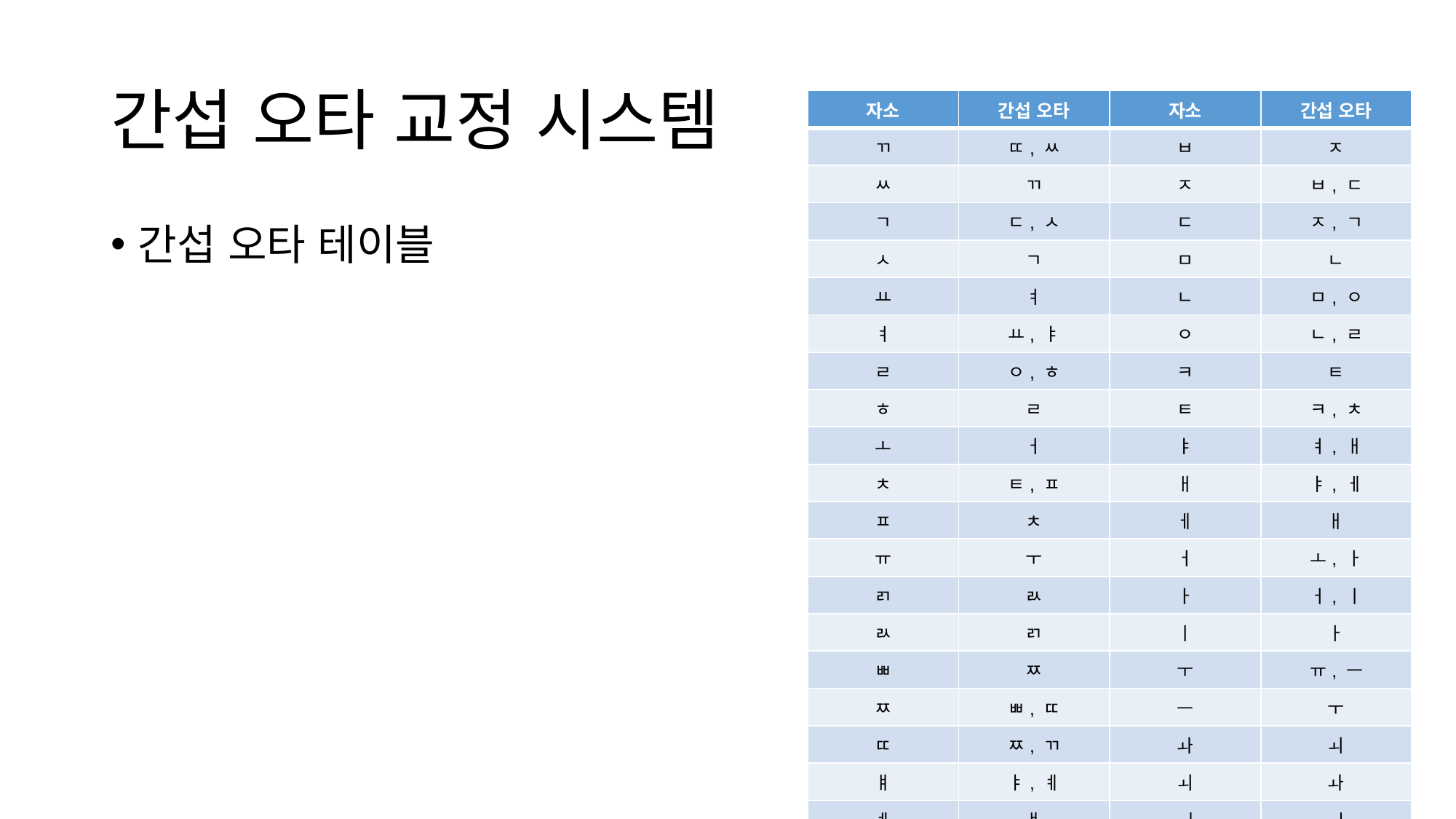

# 간섭 오타 교정 시스템
| 자소 | 간섭 오타 | 자소 | 간섭 오타 |
| --- | --- | --- | --- |
| ㄲ | ㄸ, ㅆ | ㅂ | ㅈ |
| ㅆ | ㄲ | ㅈ | ㅂ, ㄷ |
| ㄱ | ㄷ, ㅅ | ㄷ | ㅈ, ㄱ |
| ㅅ | ㄱ | ㅁ | ㄴ |
| ㅛ | ㅕ | ㄴ | ㅁ, ㅇ |
| ㅕ | ㅛ, ㅑ | ㅇ | ㄴ, ㄹ |
| ㄹ | ㅇ, ㅎ | ㅋ | ㅌ |
| ㅎ | ㄹ | ㅌ | ㅋ, ㅊ |
| ㅗ | ㅓ | ㅑ | ㅕ, ㅐ |
| ㅊ | ㅌ, ㅍ | ㅐ | ㅑ, ㅔ |
| ㅍ | ㅊ | ㅔ | ㅐ |
| ㅠ | ㅜ | ㅓ | ㅗ, ㅏ |
| ㄺ | ㄽ | ㅏ | ㅓ, ㅣ |
| ㄽ | ㄺ | ㅣ | ㅏ |
| ㅃ | ㅉ | ㅜ | ㅠ, ㅡ |
| ㅉ | ㅃ, ㄸ | ㅡ | ㅜ |
| ㄸ | ㅉ, ㄲ | ㅘ | ㅚ |
| ㅒ | ㅑ, ㅖ | ㅚ | ㅘ |
| ㅖ | ㅒ | ㅟ | ㅢ |
| ㅢ | ㅟ |  |  |
간섭 오타 테이블